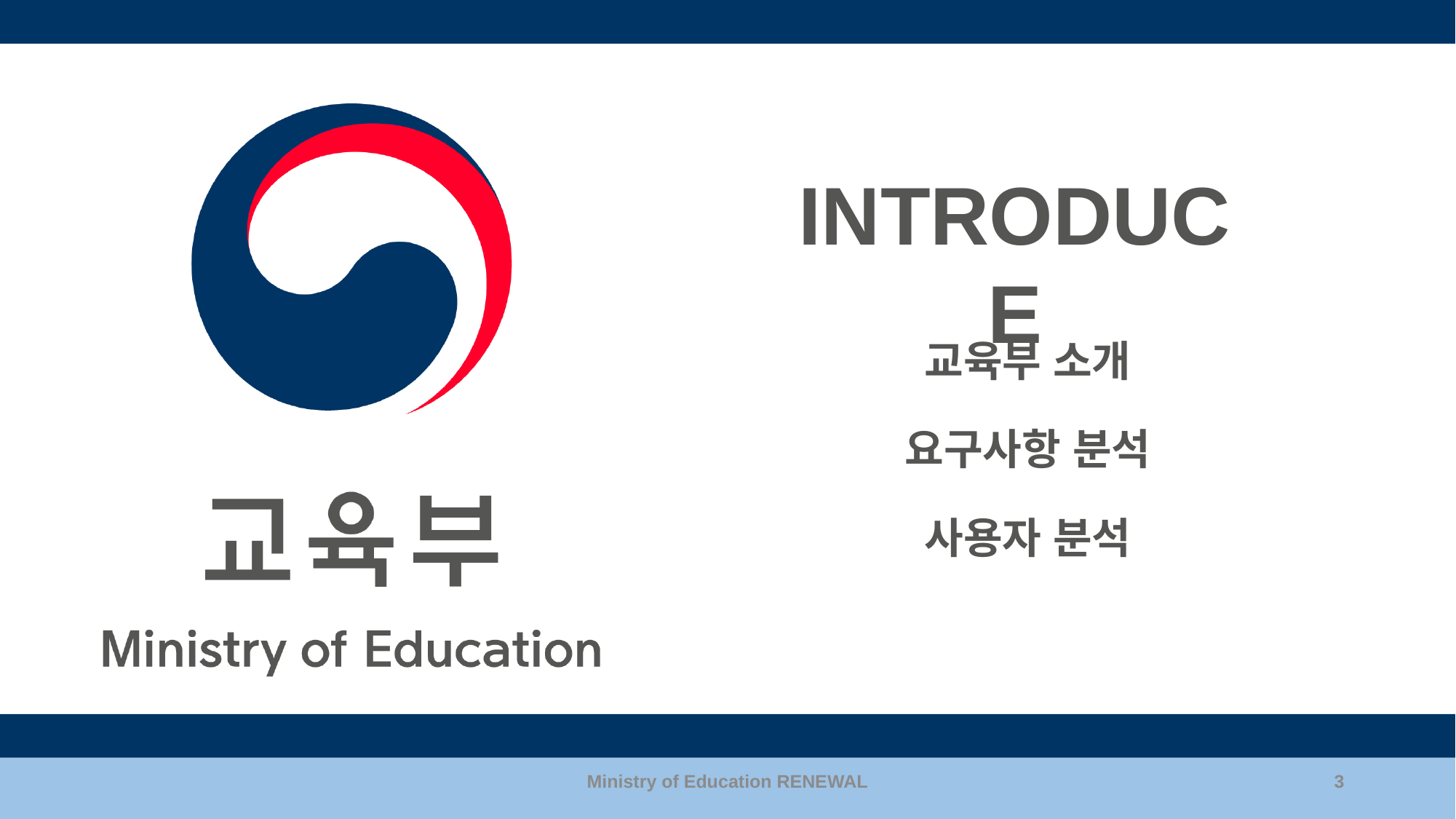

교육부 소개
요구사항 분석
사용자 분석
Ministry of Education RENEWAL
3